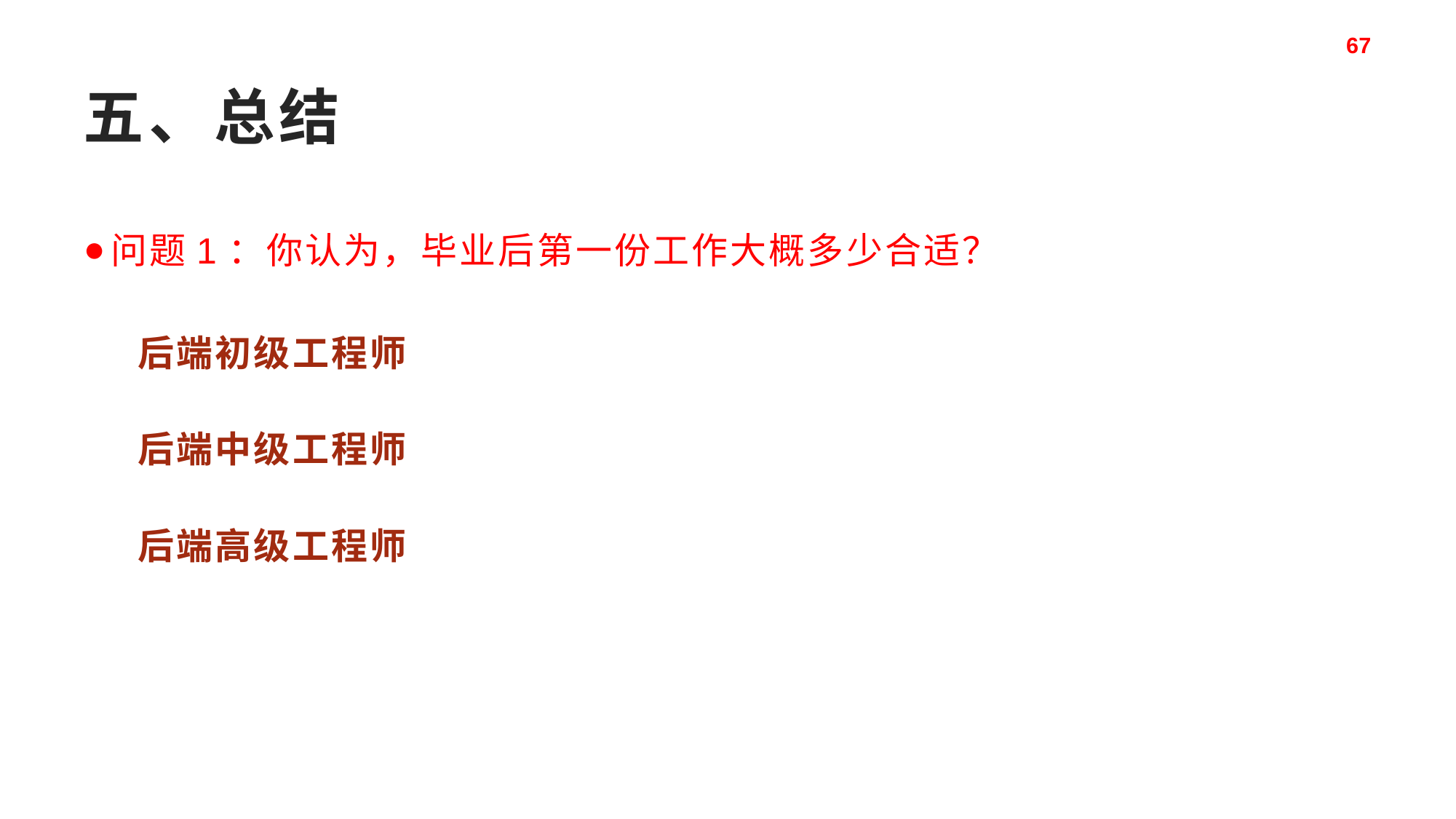

# 五、总结
问题1：你认为，毕业后第一份工作大概多少合适？
后端初级工程师
后端中级工程师
后端高级工程师